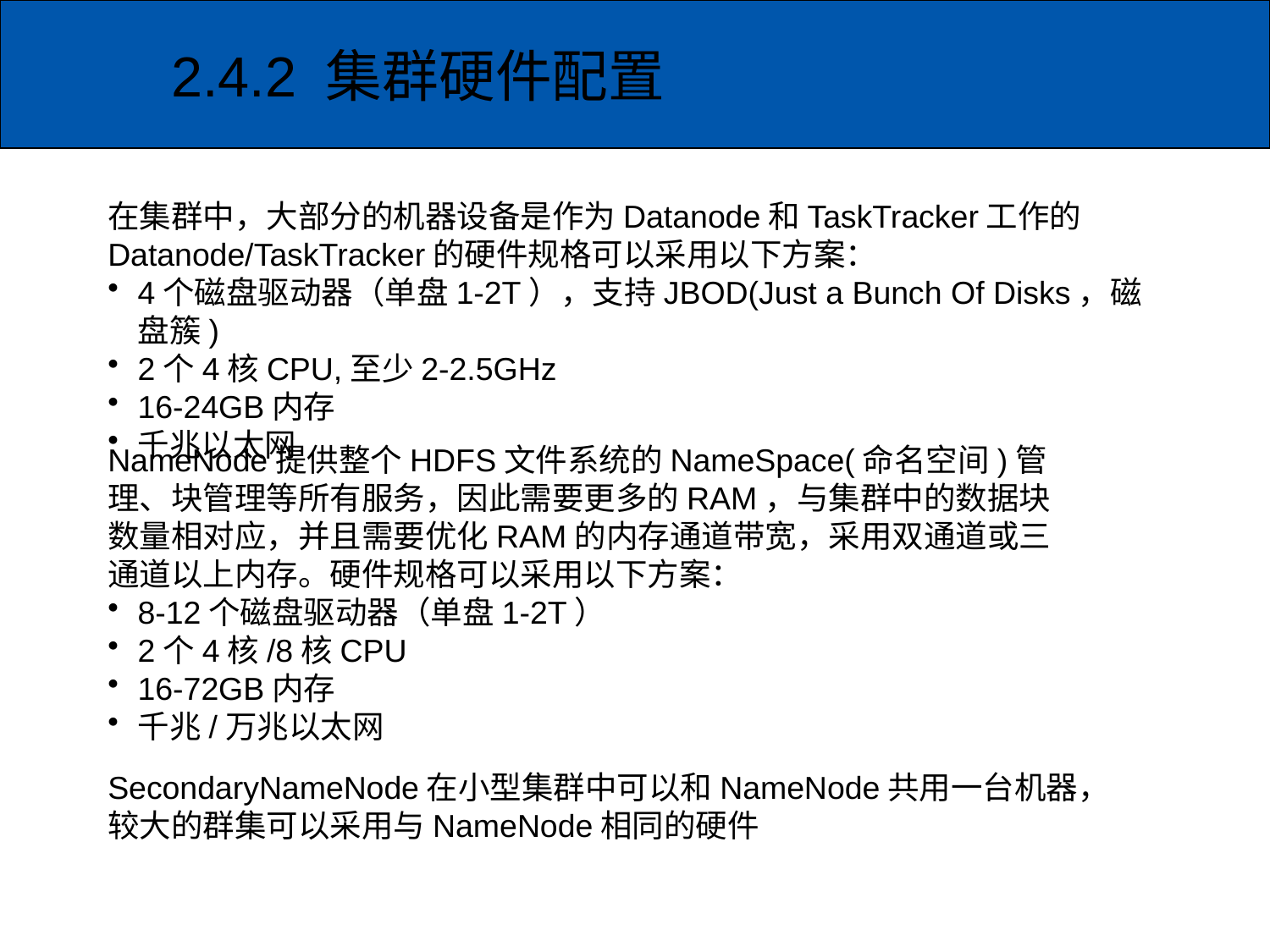

2.4.2 集群硬件配置
在集群中，大部分的机器设备是作为Datanode和TaskTracker工作的Datanode/TaskTracker的硬件规格可以采用以下方案：
4个磁盘驱动器（单盘1-2T），支持JBOD(Just a Bunch Of Disks，磁盘簇)
2个4核CPU,至少2-2.5GHz
16-24GB内存
千兆以太网
NameNode提供整个HDFS文件系统的NameSpace(命名空间)管理、块管理等所有服务，因此需要更多的RAM，与集群中的数据块数量相对应，并且需要优化RAM的内存通道带宽，采用双通道或三通道以上内存。硬件规格可以采用以下方案：
8-12个磁盘驱动器（单盘1-2T）
2个4核/8核CPU
16-72GB内存
千兆/万兆以太网
SecondaryNameNode在小型集群中可以和NameNode共用一台机器，较大的群集可以采用与NameNode相同的硬件